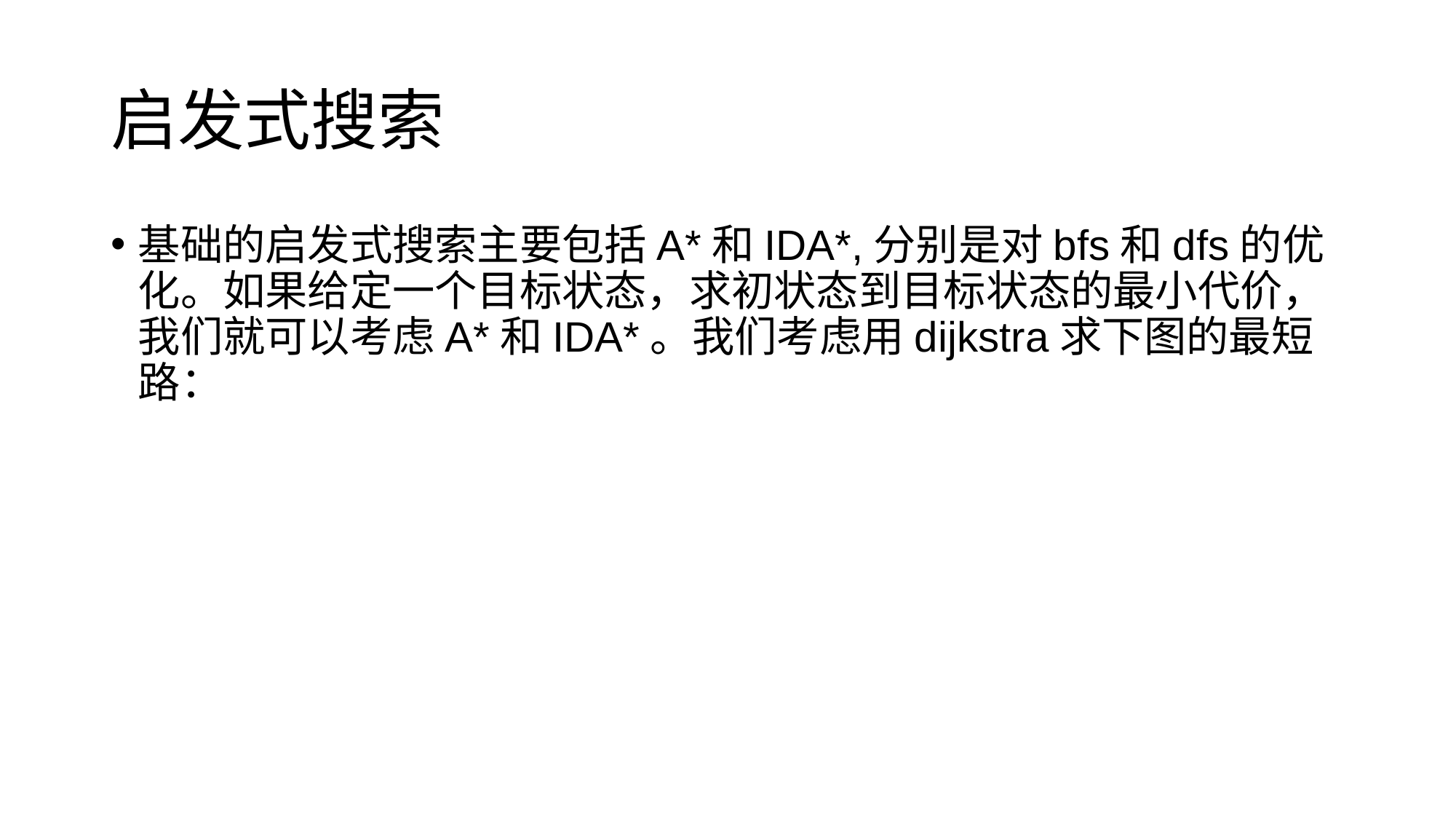

# 启发式搜索
基础的启发式搜索主要包括A*和IDA*,分别是对bfs和dfs的优化。如果给定一个目标状态，求初状态到目标状态的最小代价，我们就可以考虑A*和IDA*。我们考虑用dijkstra求下图的最短路：